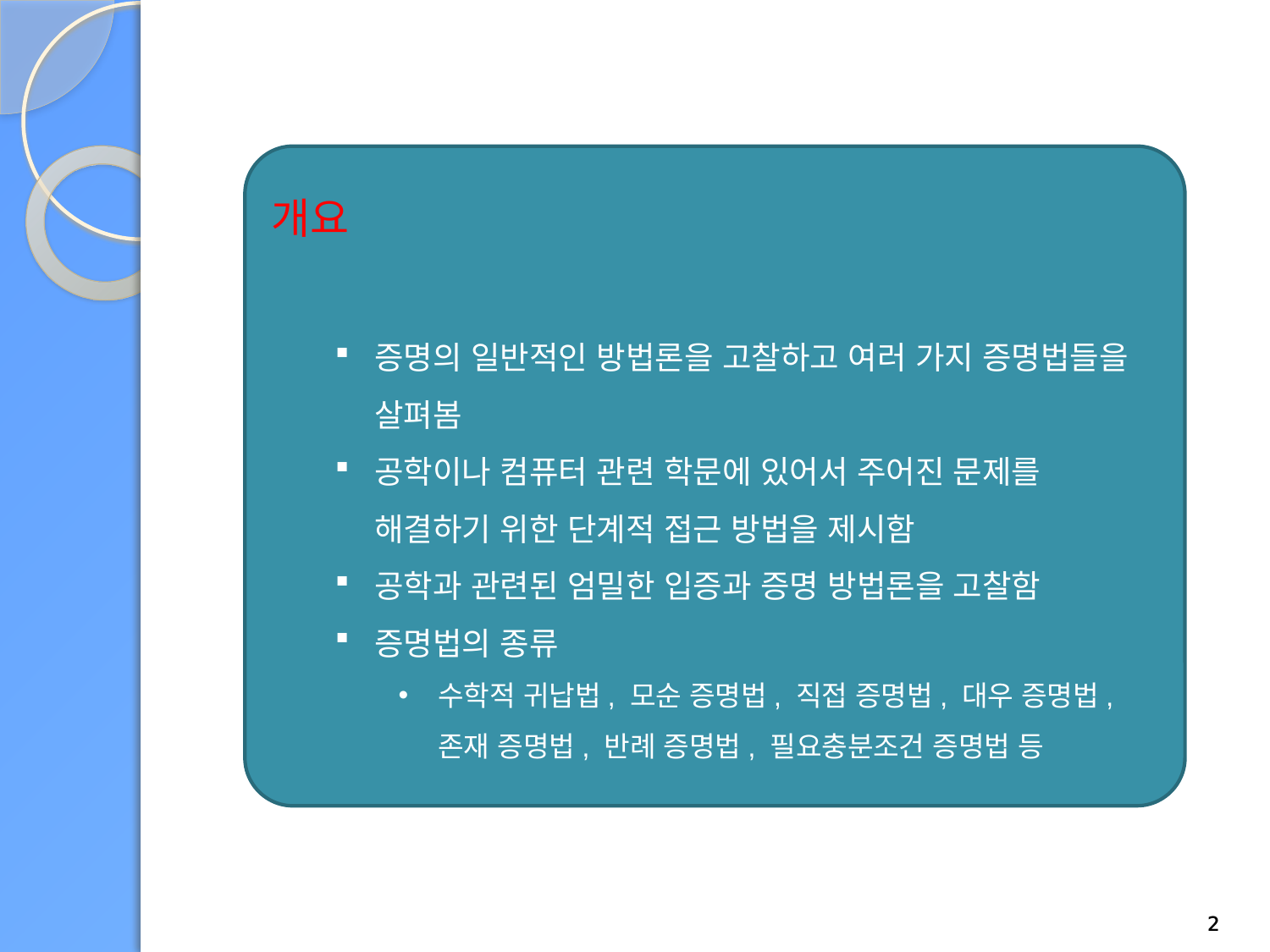

개요

증명의 일반적인 방법론을 고찰하고 여러 가지 증명법들을 살펴봄
공학이나 컴퓨터 관련 학문에 있어서 주어진 문제를 해결하기 위한 단계적 접근 방법을 제시함
공학과 관련된 엄밀한 입증과 증명 방법론을 고찰함
증명법의 종류
수학적 귀납법, 모순 증명법, 직접 증명법, 대우 증명법, 존재 증명법, 반례 증명법, 필요충분조건 증명법 등
2